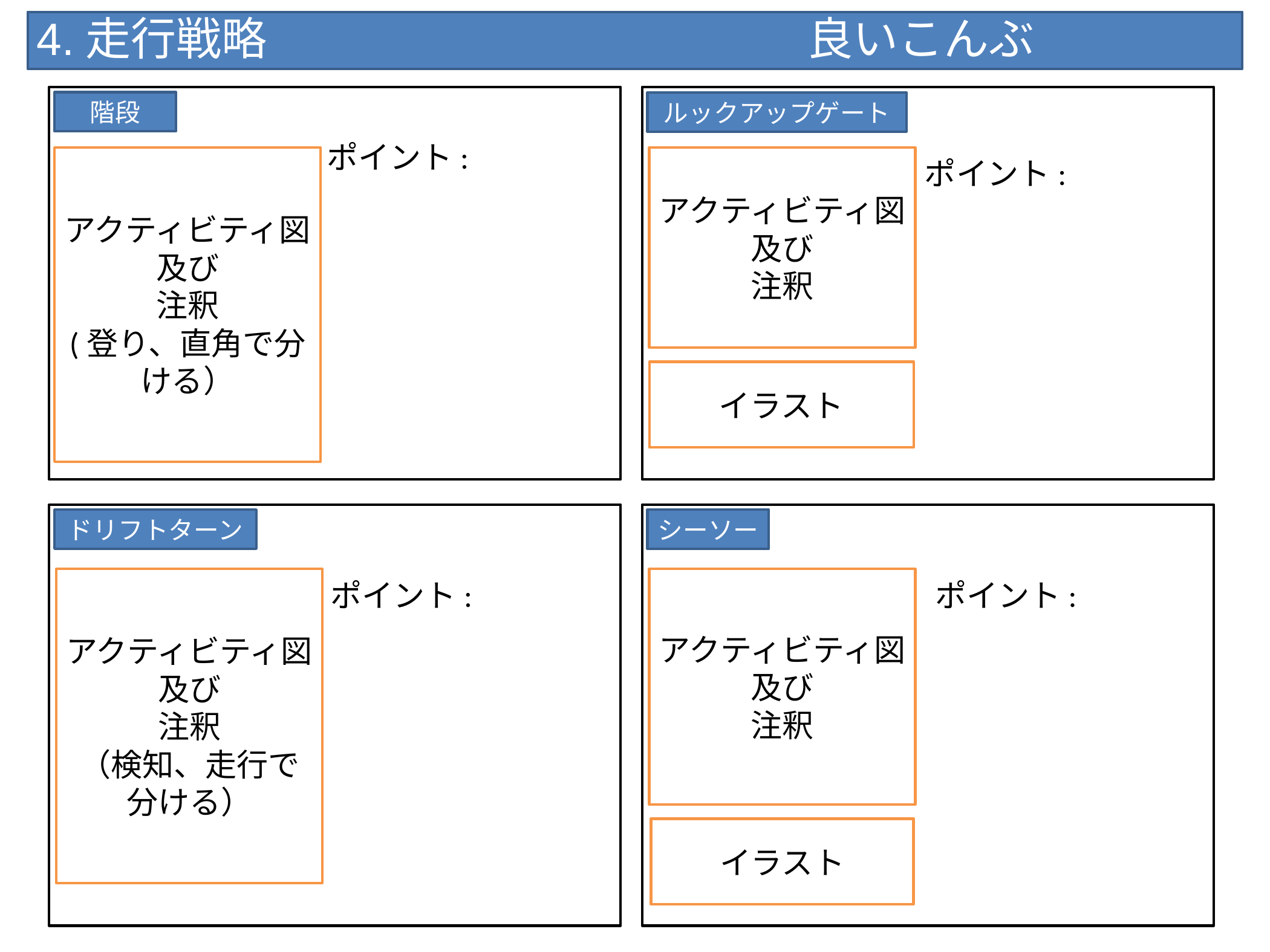

4.走行戦略						　良いこんぶ

階段
ルックアップゲート
ポイント:
アクティビティ図
及び
注釈
(登り、直角で分ける）
アクティビティ図
及び
注釈
ポイント:
イラスト

ドリフトターン
シーソー
アクティビティ図
及び
注釈
（検知、走行で分ける）
アクティビティ図
及び
注釈
ポイント:
ポイント:
イラスト